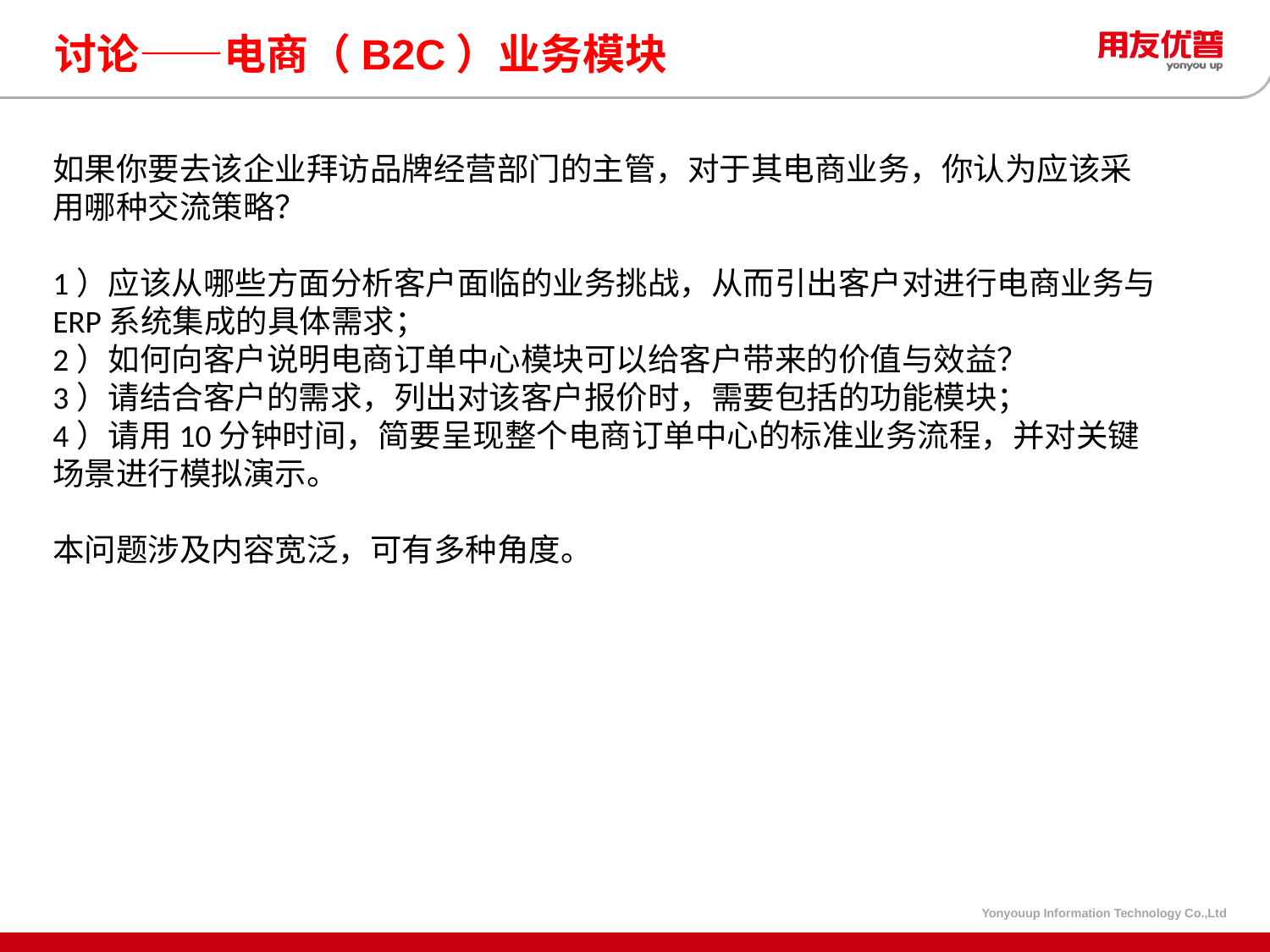

# 讨论——电商（B2C）业务模块
如果你要去该企业拜访品牌经营部门的主管，对于其电商业务，你认为应该采用哪种交流策略？

1）应该从哪些方面分析客户面临的业务挑战，从而引出客户对进行电商业务与ERP系统集成的具体需求；
2）如何向客户说明电商订单中心模块可以给客户带来的价值与效益？
3）请结合客户的需求，列出对该客户报价时，需要包括的功能模块；
4）请用10分钟时间，简要呈现整个电商订单中心的标准业务流程，并对关键场景进行模拟演示。

本问题涉及内容宽泛，可有多种角度。